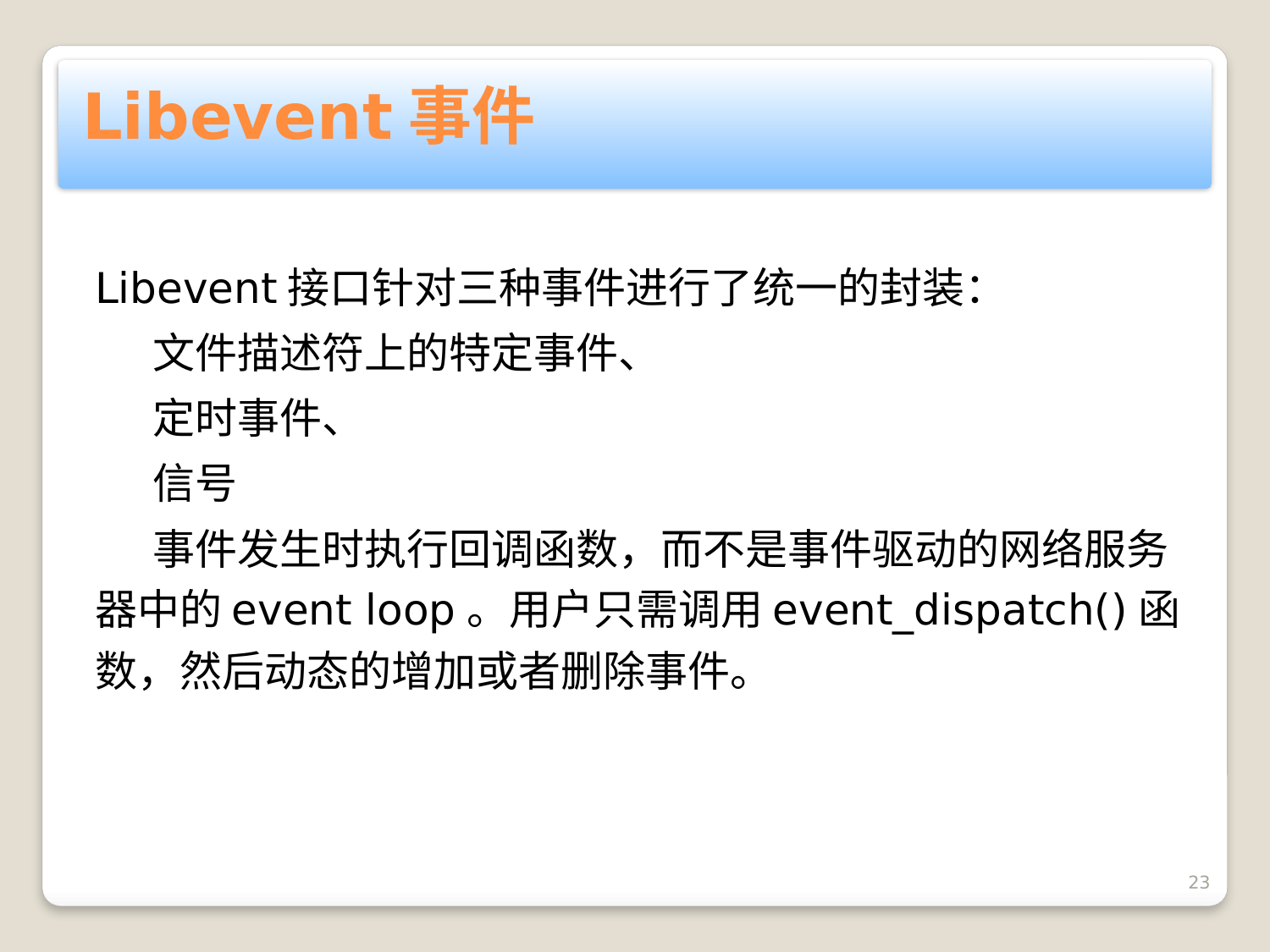

Libevent事件
Libevent接口针对三种事件进行了统一的封装：
     文件描述符上的特定事件、
     定时事件、
     信号
     事件发生时执行回调函数，而不是事件驱动的网络服务器中的event loop。用户只需调用event_dispatch()函数，然后动态的增加或者删除事件。
23